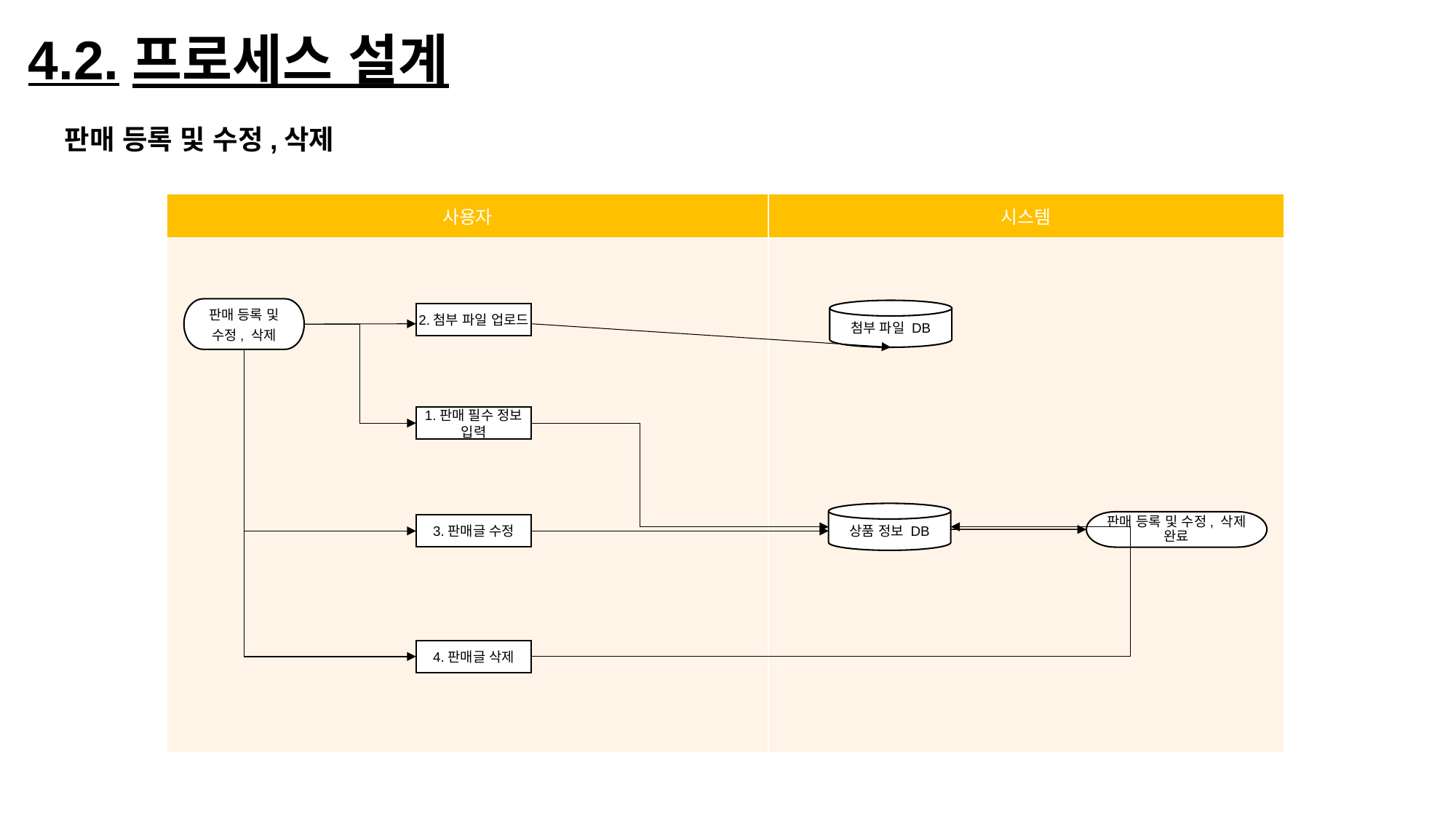

4.2.프로세스 설계
판매 등록 및 수정,삭제

| 사용자 | 시스템 |
| --- | --- |
|  |  |
판매 등록 및
수정, 삭제
첨부 파일 DB
2.첨부 파일 업로드
1.판매 필수 정보 입력
상품 정보 DB
판매 등록 및 수정, 삭제
완료
3.판매글 수정
4.판매글 삭제